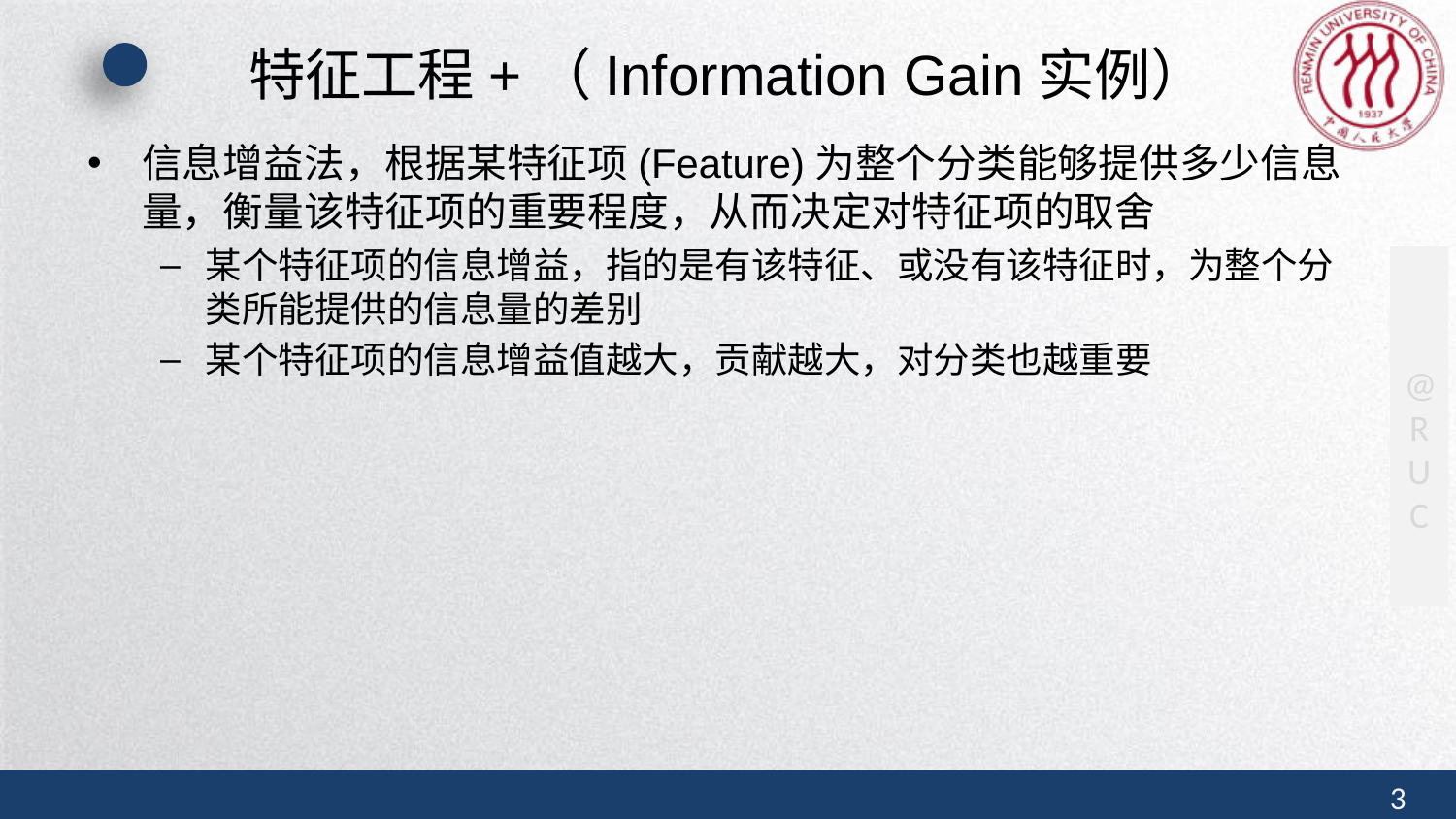

# 特征工程+（Information Gain实例）
信息增益法，根据某特征项(Feature)为整个分类能够提供多少信息量，衡量该特征项的重要程度，从而决定对特征项的取舍
某个特征项的信息增益，指的是有该特征、或没有该特征时，为整个分类所能提供的信息量的差别
某个特征项的信息增益值越大，贡献越大，对分类也越重要